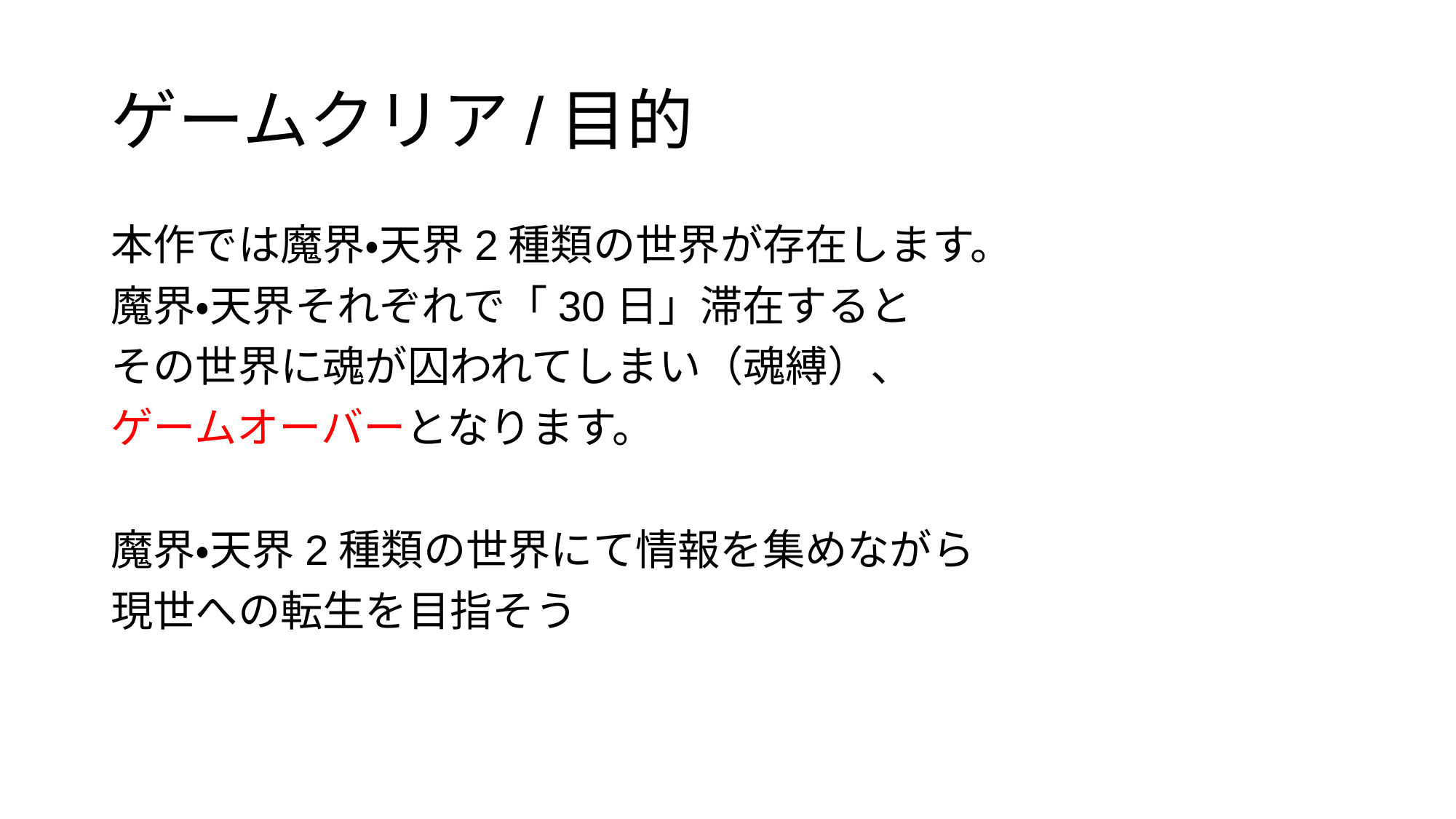

# ゲームクリア/目的
本作では魔界・天界2種類の世界が存在します。
魔界・天界それぞれで「30日」滞在すると
その世界に魂が囚われてしまい（魂縛）、
ゲームオーバーとなります。

魔界・天界2種類の世界にて情報を集めながら
現世への転生を目指そう